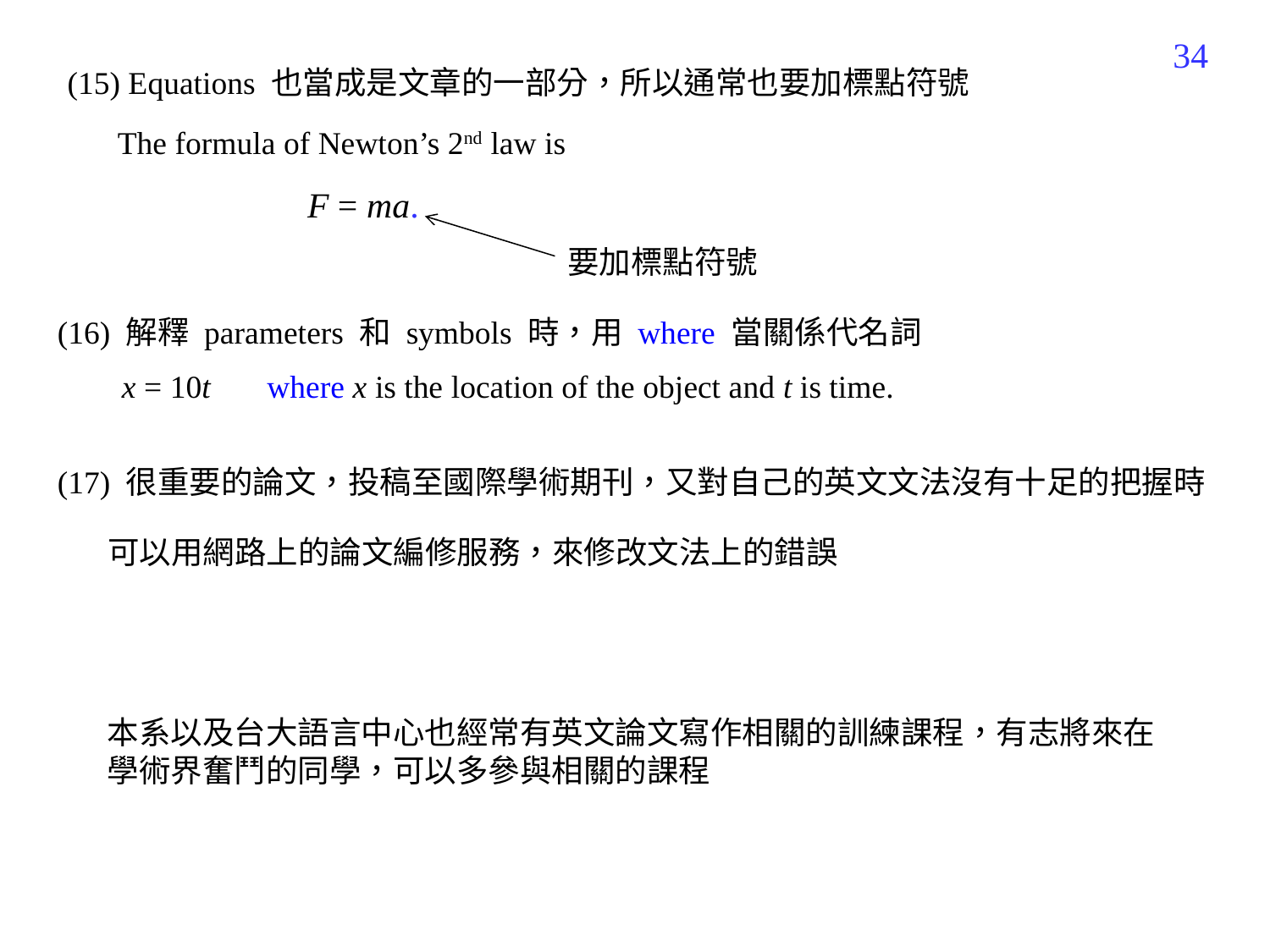

34
(15) Equations 也當成是文章的一部分，所以通常也要加標點符號
The formula of Newton’s 2nd law is
F = ma.
要加標點符號
(16) 解釋 parameters 和 symbols 時，用 where 當關係代名詞
        x = 10t       where x is the location of the object and t is time.
(17) 很重要的論文，投稿至國際學術期刊，又對自己的英文文法沒有十足的把握時
可以用網路上的論文編修服務，來修改文法上的錯誤
本系以及台大語言中心也經常有英文論文寫作相關的訓練課程，有志將來在學術界奮鬥的同學，可以多參與相關的課程